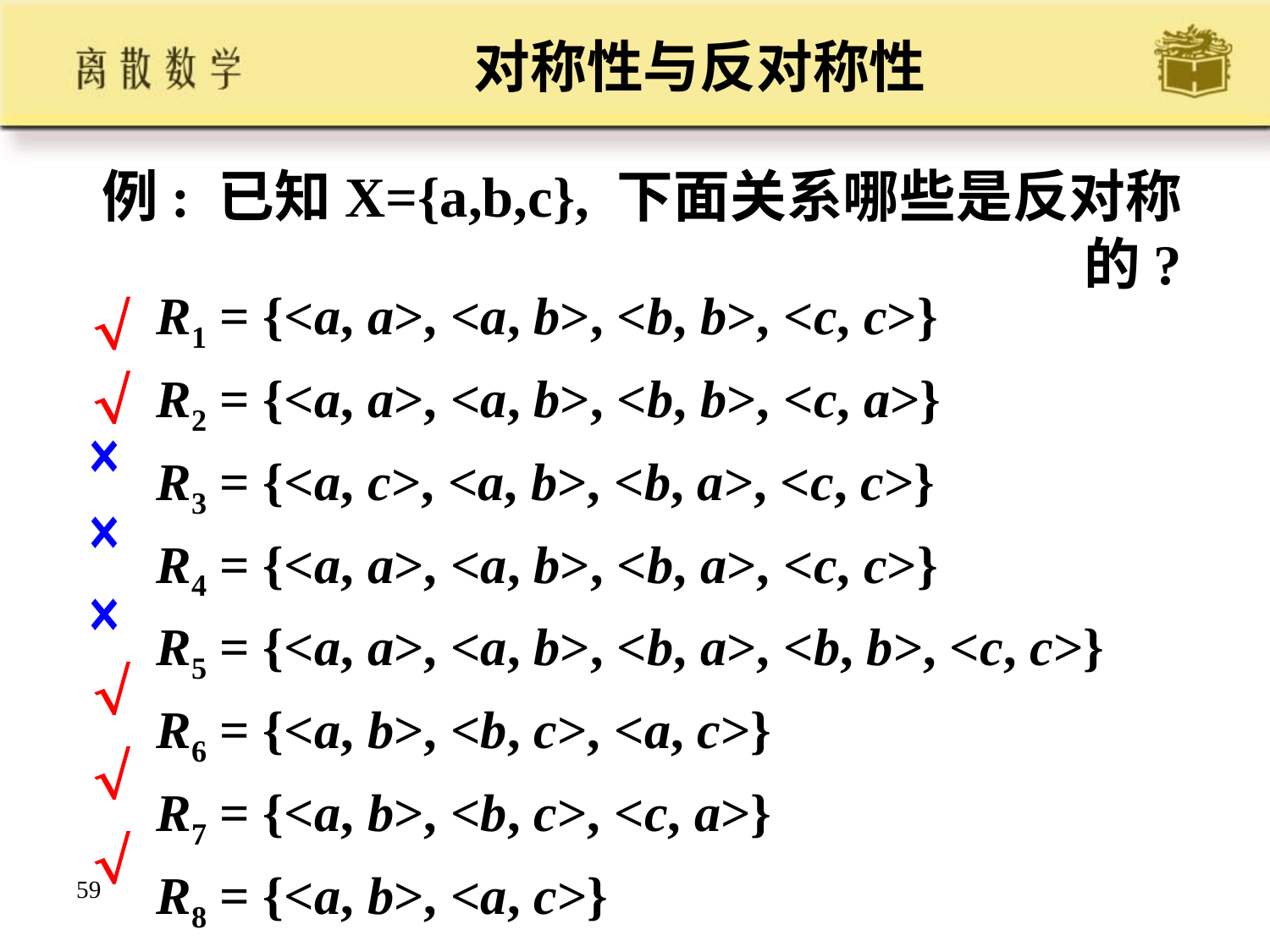

对称性与反对称性
# 例: 已知X={a,b,c}, 下面关系哪些是反对称的?
R1 = {<a, a>, <a, b>, <b, b>, <c, c>}
R2 = {<a, a>, <a, b>, <b, b>, <c, a>}
R3 = {<a, c>, <a, b>, <b, a>, <c, c>}
R4 = {<a, a>, <a, b>, <b, a>, <c, c>}
R5 = {<a, a>, <a, b>, <b, a>, <b, b>, <c, c>}
R6 = {<a, b>, <b, c>, <a, c>}
R7 = {<a, b>, <b, c>, <c, a>}
R8 = {<a, b>, <a, c>}
√
√
×
×
×
√
√
√
59